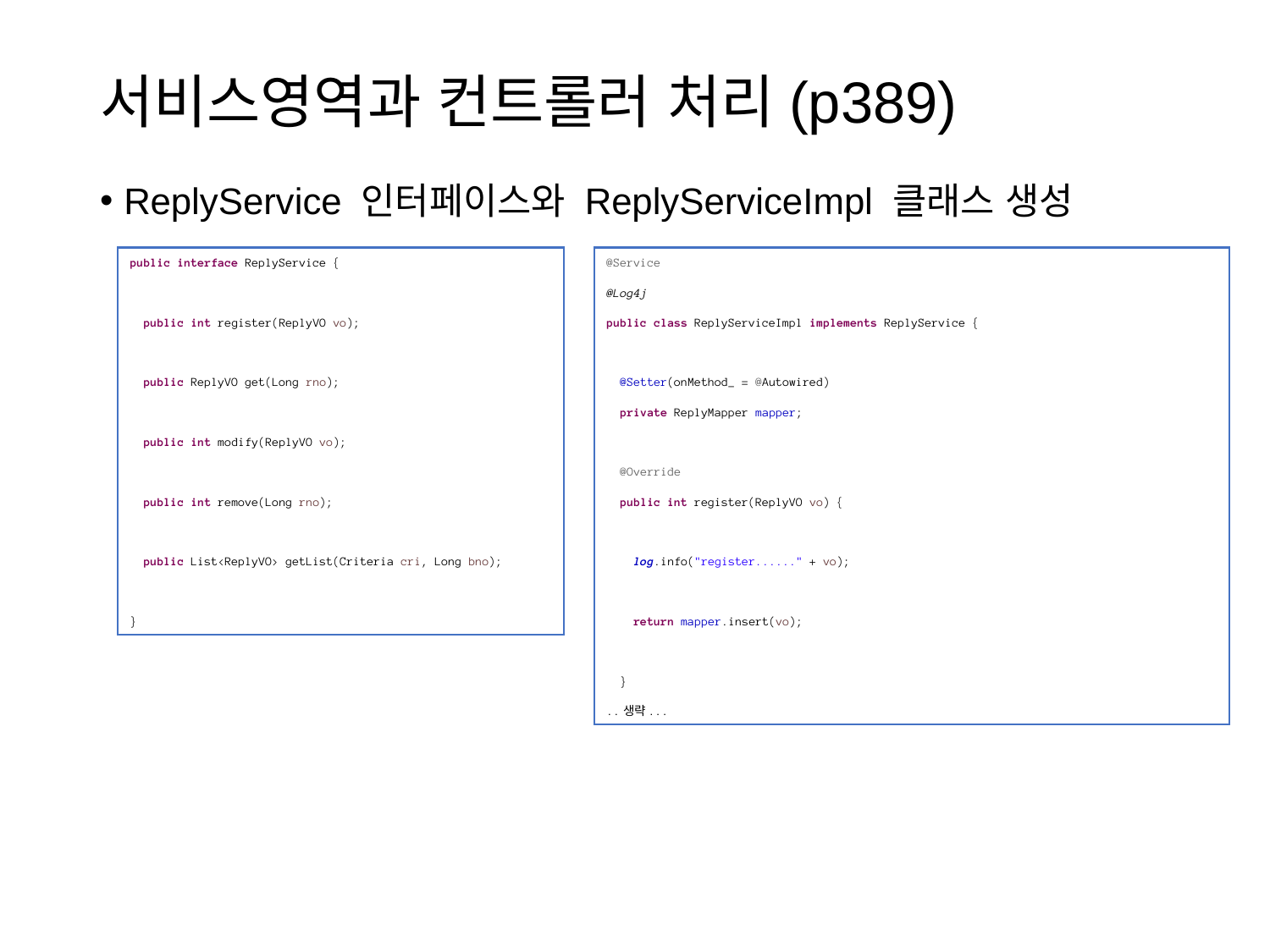

# 서비스영역과 컨트롤러 처리(p389)
ReplyService 인터페이스와 ReplyServiceImpl 클래스 생성
public interface ReplyService {

  public int register(ReplyVO vo);

  public ReplyVO get(Long rno);

  public int modify(ReplyVO vo);

  public int remove(Long rno);

  public List<ReplyVO> getList(Criteria cri, Long bno);

}
@Service
@Log4j
public class ReplyServiceImpl implements ReplyService {

  @Setter(onMethod_ = @Autowired)
  private ReplyMapper mapper;

  @Override
  public int register(ReplyVO vo) {

    log.info("register......" + vo);

    return mapper.insert(vo);

  }
..생략...